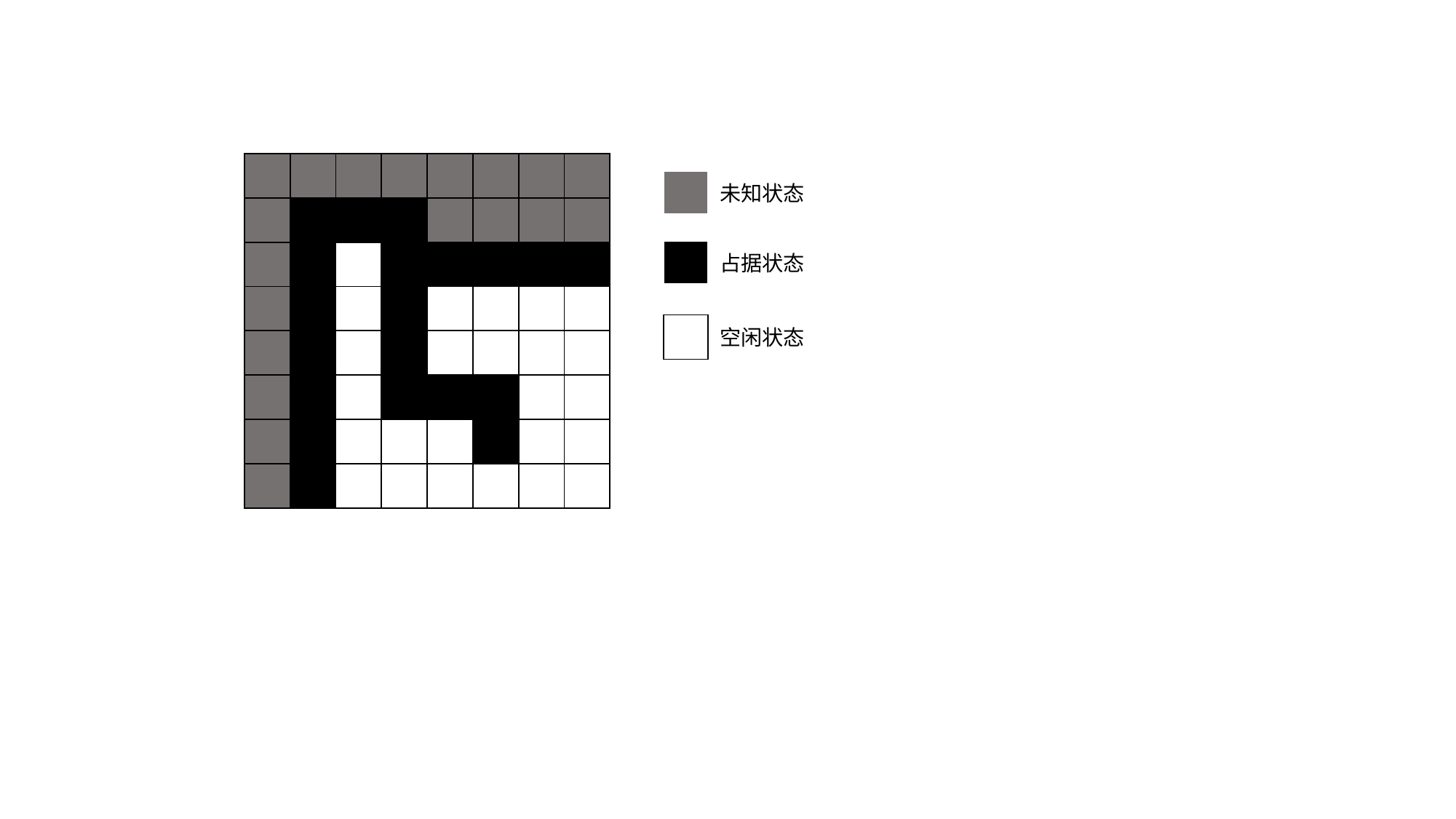

|  |  |  |  |  |  |  |  |
| --- | --- | --- | --- | --- | --- | --- | --- |
|  |  |  |  |  |  |  |  |
|  |  |  |  |  |  |  |  |
|  |  |  |  |  |  |  |  |
|  |  |  |  |  |  |  |  |
|  |  |  |  |  |  |  |  |
|  |  |  |  |  |  |  |  |
|  |  |  |  |  |  |  |  |
|  |
| --- |
未知状态
|  |
| --- |
占据状态
|  |
| --- |
空闲状态